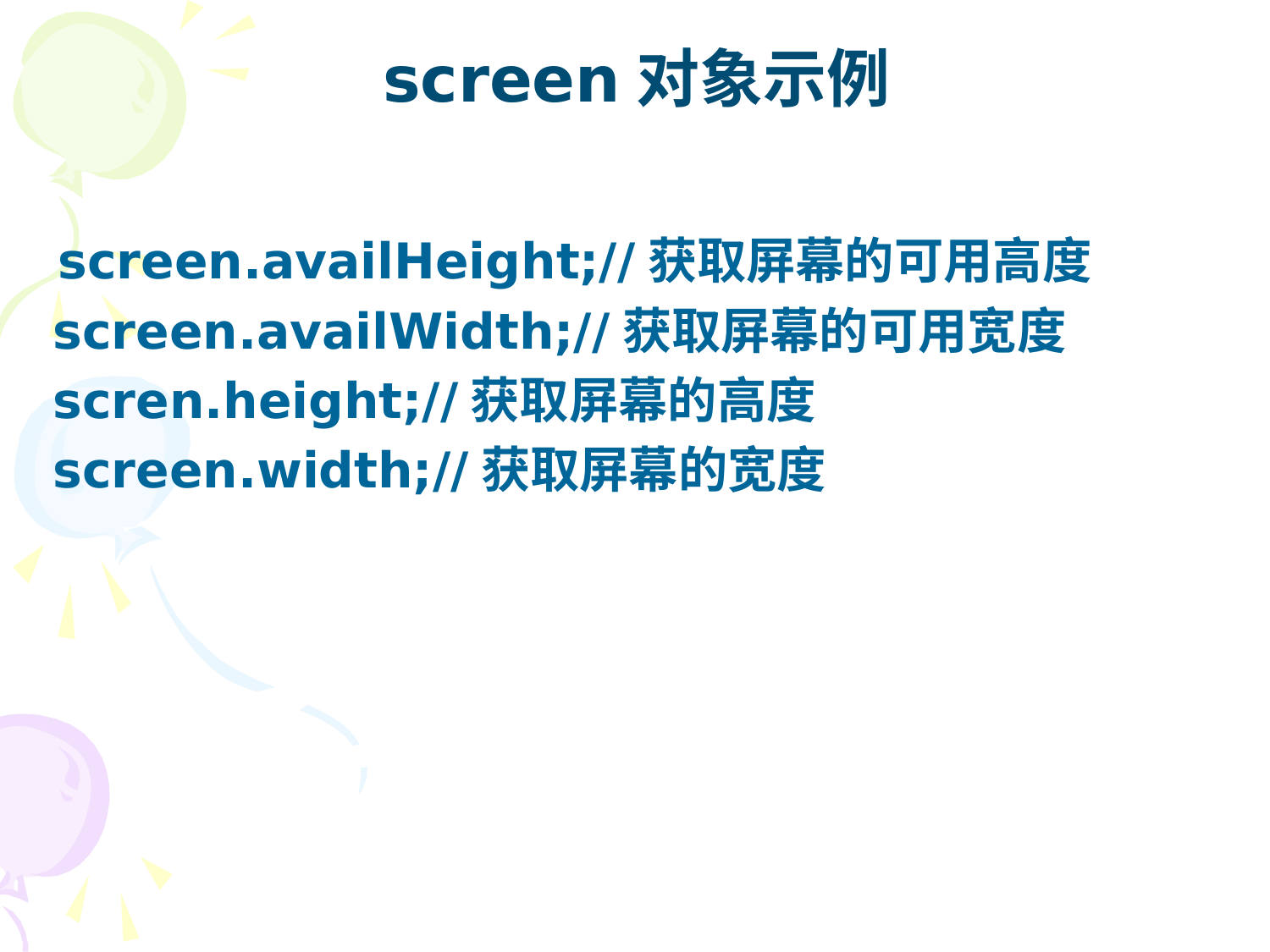

# screen对象示例
  screen.availHeight;//获取屏幕的可用高度
  screen.availWidth;//获取屏幕的可用宽度
  scren.height;//获取屏幕的高度
  screen.width;//获取屏幕的宽度